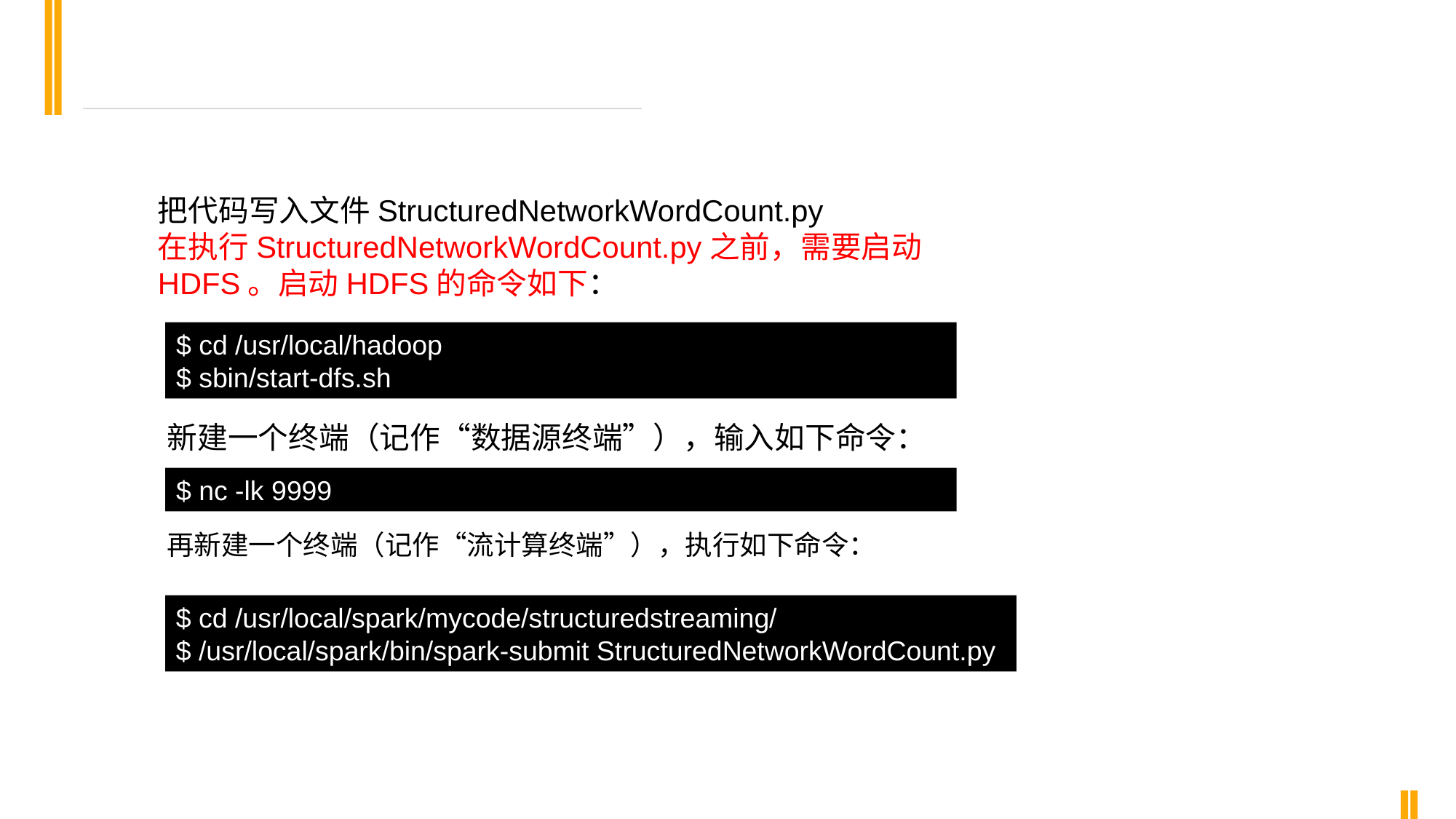

把代码写入文件StructuredNetworkWordCount.py
在执行StructuredNetworkWordCount.py之前，需要启动HDFS。启动HDFS的命令如下：
$ cd /usr/local/hadoop
$ sbin/start-dfs.sh
新建一个终端（记作“数据源终端”），输入如下命令：
$ nc -lk 9999
再新建一个终端（记作“流计算终端”），执行如下命令：
$ cd /usr/local/spark/mycode/structuredstreaming/
$ /usr/local/spark/bin/spark-submit StructuredNetworkWordCount.py